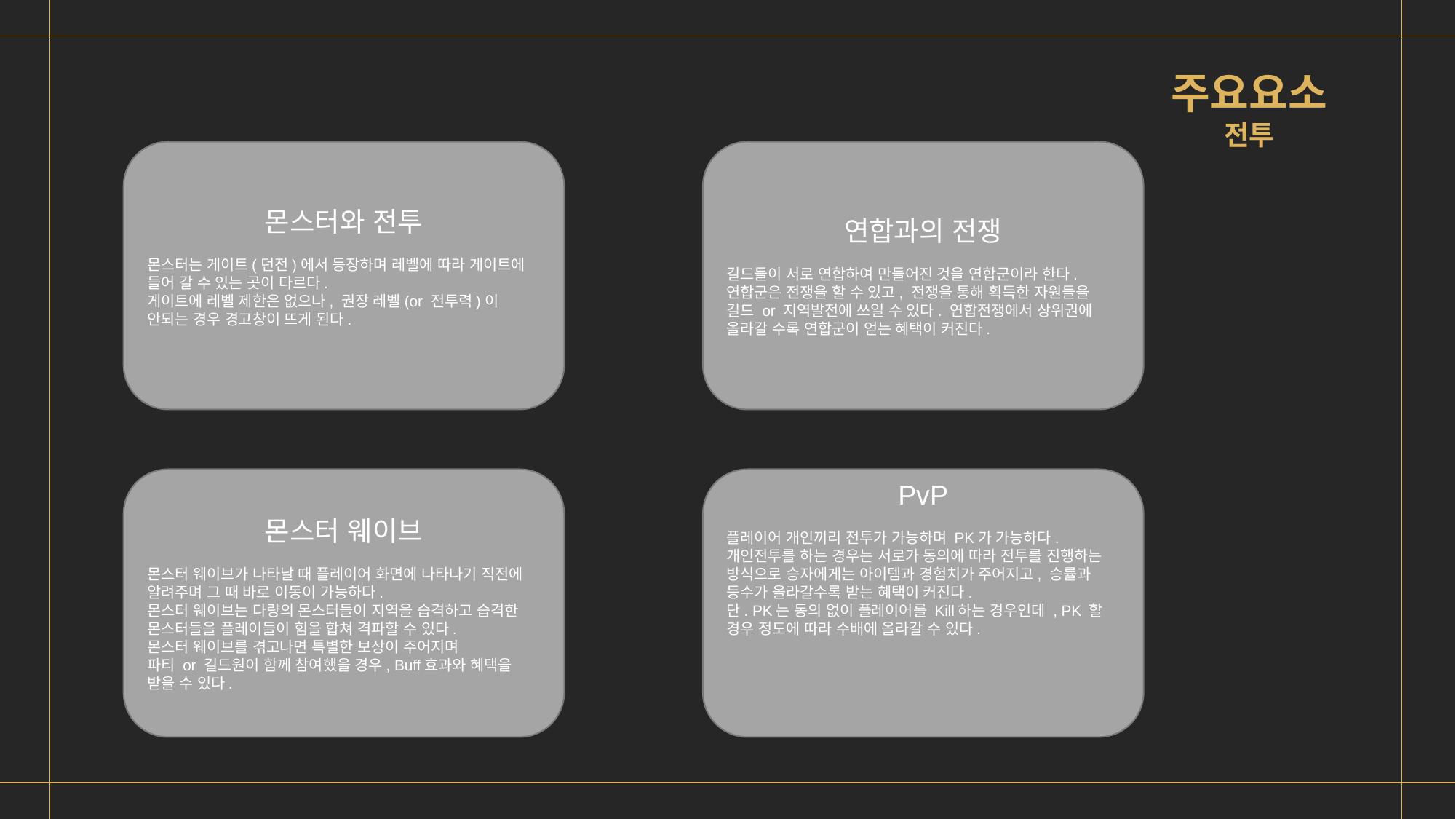

주요요소
전투
몬스터와 전투

몬스터는 게이트(던전)에서 등장하며 레벨에 따라 게이트에 들어 갈 수 있는 곳이 다르다.
게이트에 레벨 제한은 없으나, 권장 레벨(or 전투력)이 안되는 경우 경고창이 뜨게 된다.

연합과의 전쟁

길드들이 서로 연합하여 만들어진 것을 연합군이라 한다.
연합군은 전쟁을 할 수 있고, 전쟁을 통해 획득한 자원들을 길드 or 지역발전에 쓰일 수 있다. 연합전쟁에서 상위권에 올라갈 수록 연합군이 얻는 혜택이 커진다.
몬스터 웨이브

몬스터 웨이브가 나타날 때 플레이어 화면에 나타나기 직전에 알려주며 그 때 바로 이동이 가능하다.
몬스터 웨이브는 다량의 몬스터들이 지역을 습격하고 습격한 몬스터들을 플레이들이 힘을 합쳐 격파할 수 있다.
몬스터 웨이브를 겪고나면 특별한 보상이 주어지며
파티 or 길드원이 함께 참여했을 경우, Buff효과와 혜택을 받을 수 있다.
PvP

플레이어 개인끼리 전투가 가능하며 PK가 가능하다.
개인전투를 하는 경우는 서로가 동의에 따라 전투를 진행하는 방식으로 승자에게는 아이템과 경험치가 주어지고, 승률과 등수가 올라갈수록 받는 혜택이 커진다.
단. PK는 동의 없이 플레이어를 Kill하는 경우인데 , PK 할 경우 정도에 따라 수배에 올라갈 수 있다.